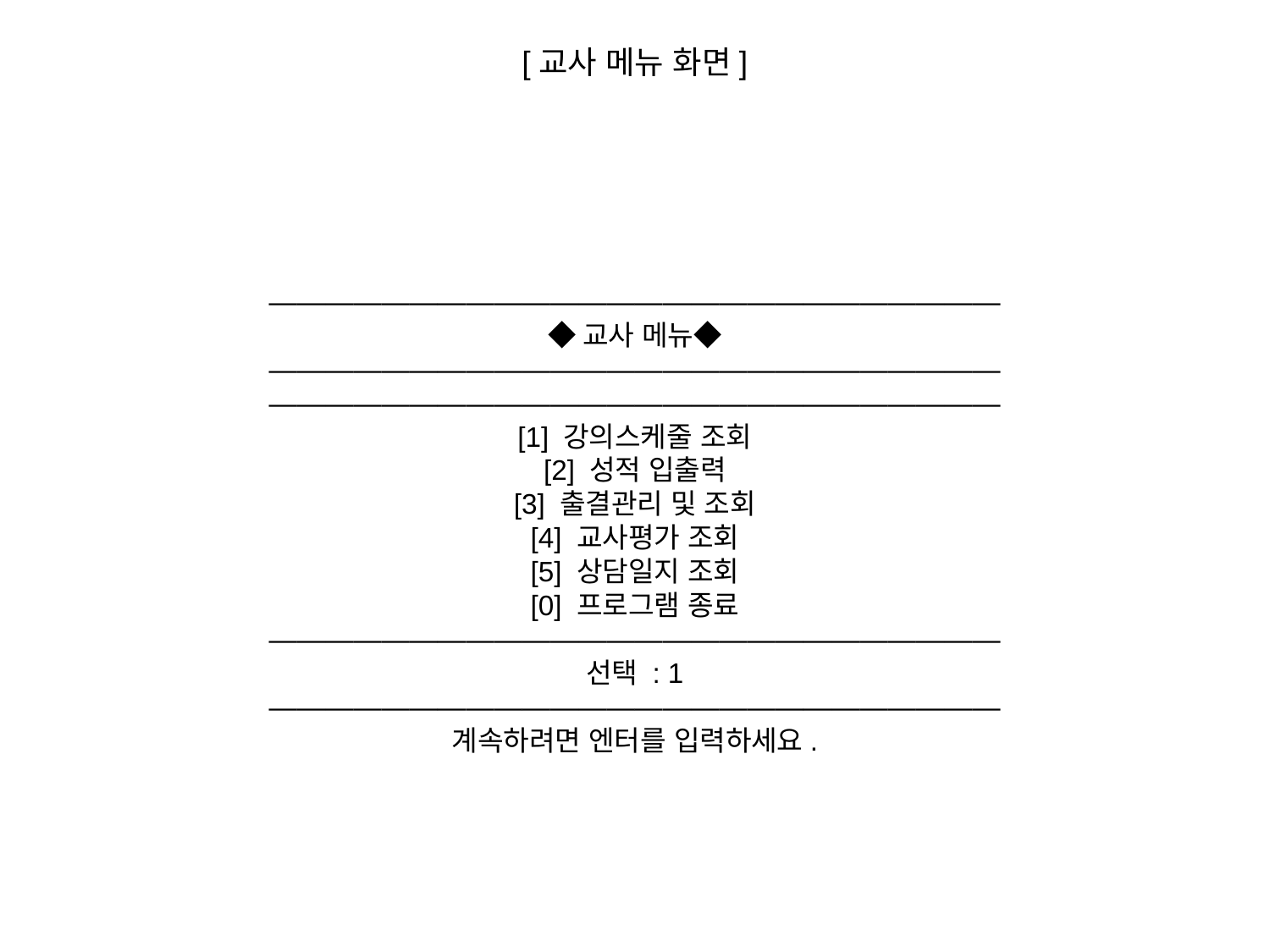

[교사 메뉴 화면]
――――――――――――――――――――――――――
◆교사 메뉴◆
――――――――――――――――――――――――――
――――――――――――――――――――――――――
[1] 강의스케줄 조회
[2] 성적 입출력
[3] 출결관리 및 조회
[4] 교사평가 조회
[5] 상담일지 조회
[0] 프로그램 종료
――――――――――――――――――――――――――
선택 : 1
――――――――――――――――――――――――――
계속하려면 엔터를 입력하세요.